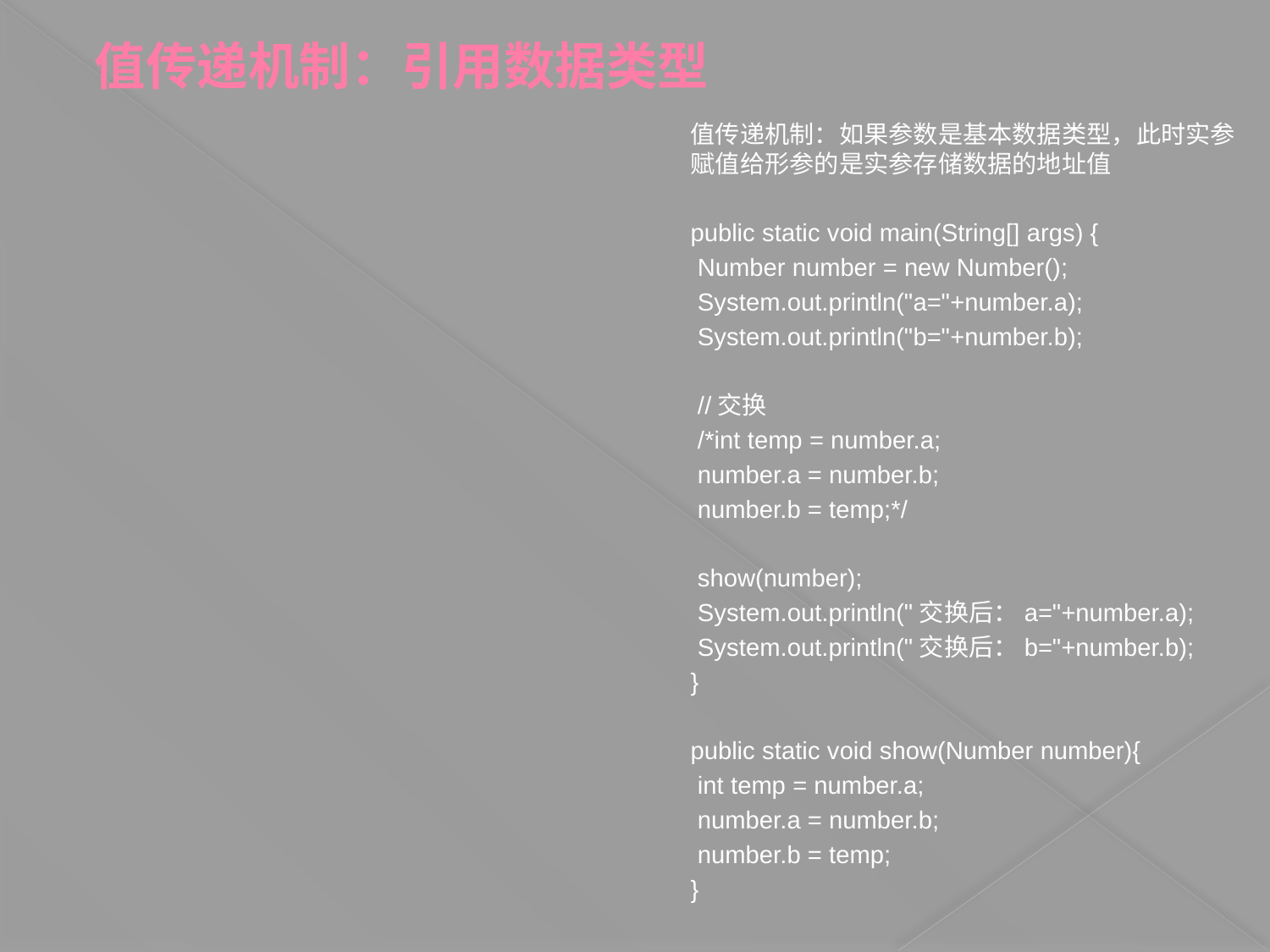

值传递机制：引用数据类型
值传递机制：如果参数是基本数据类型，此时实参赋值给形参的是实参存储数据的地址值

public static void main(String[] args) {
 Number number = new Number();
 System.out.println("a="+number.a);
 System.out.println("b="+number.b);

 //交换
 /*int temp = number.a;
 number.a = number.b;
 number.b = temp;*/

 show(number);
 System.out.println("交换后：a="+number.a);
 System.out.println("交换后：b="+number.b);
}

public static void show(Number number){
 int temp = number.a;
 number.a = number.b;
 number.b = temp;
}